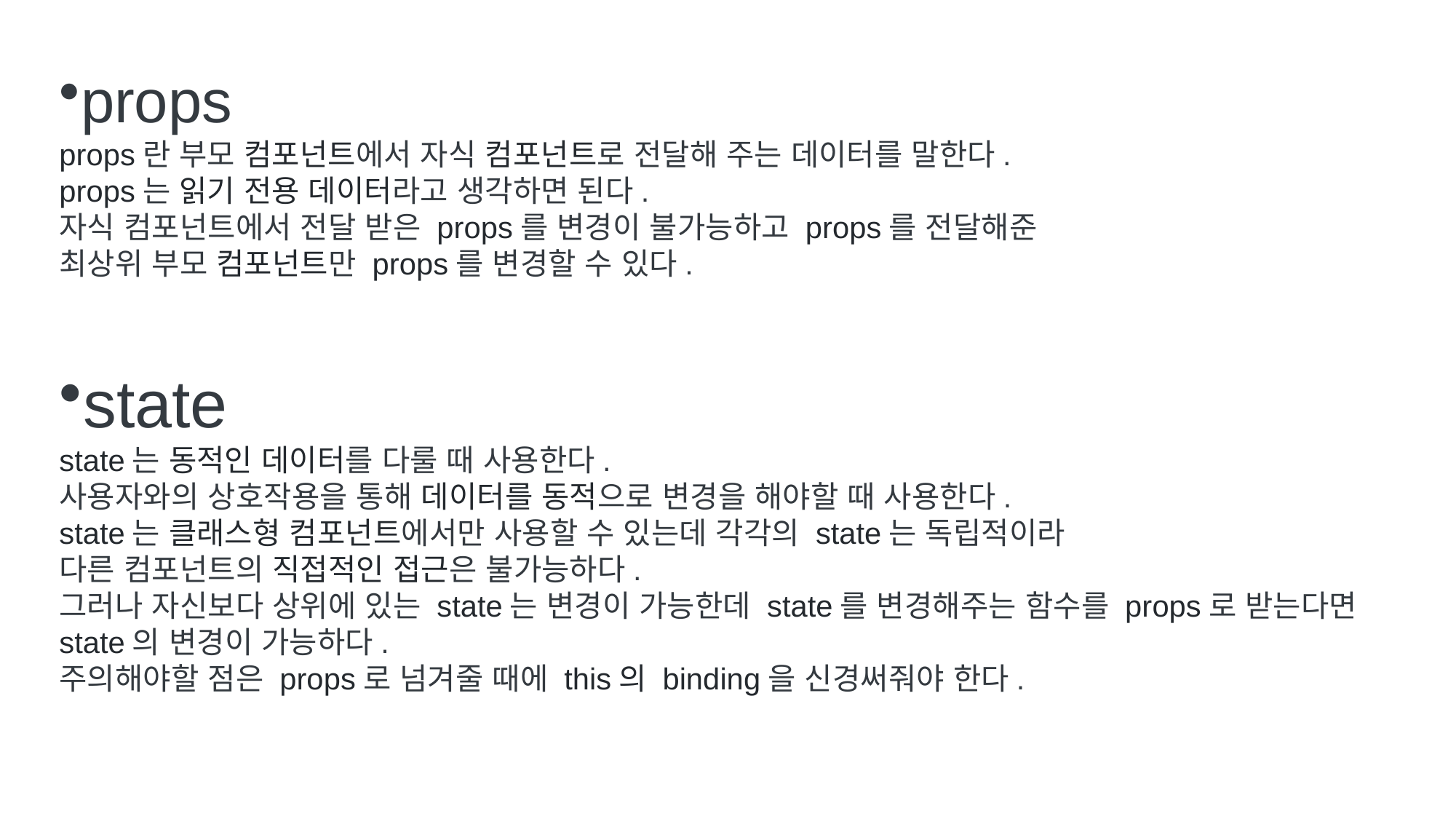

props
props란 부모 컴포넌트에서 자식 컴포넌트로 전달해 주는 데이터를 말한다.
props는 읽기 전용 데이터라고 생각하면 된다.
자식 컴포넌트에서 전달 받은 props를 변경이 불가능하고 props를 전달해준
최상위 부모 컴포넌트만 props를 변경할 수 있다.

state
state는 동적인 데이터를 다룰 때 사용한다.
사용자와의 상호작용을 통해 데이터를 동적으로 변경을 해야할 때 사용한다.
state는 클래스형 컴포넌트에서만 사용할 수 있는데 각각의 state는 독립적이라
다른 컴포넌트의 직접적인 접근은 불가능하다.
그러나 자신보다 상위에 있는 state는 변경이 가능한데 state를 변경해주는 함수를 props로 받는다면
state의 변경이 가능하다.
주의해야할 점은 props로 넘겨줄 때에 this의 binding을 신경써줘야 한다.